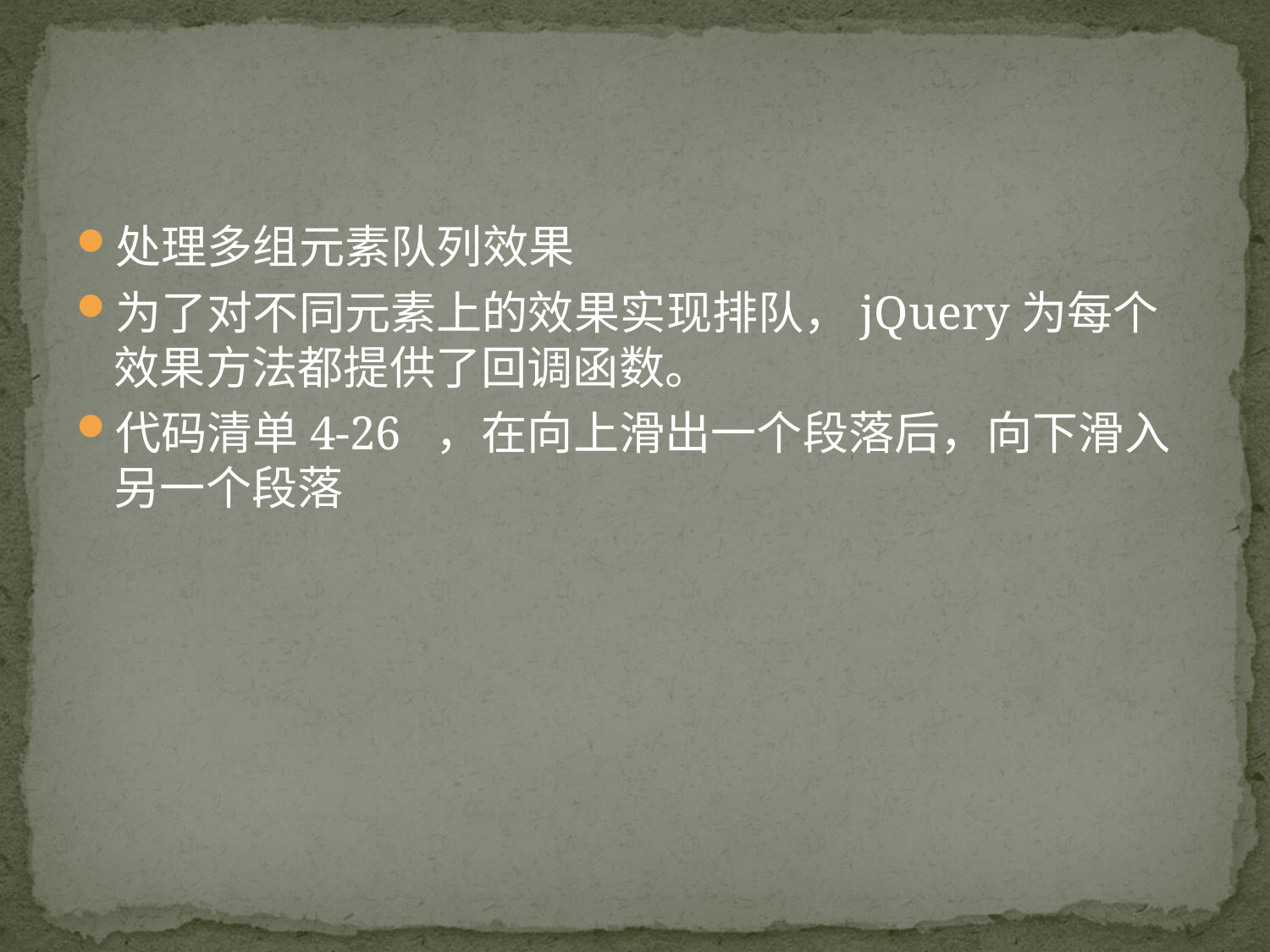

#
处理多组元素队列效果
为了对不同元素上的效果实现排队，jQuery为每个效果方法都提供了回调函数。
代码清单4-26  ，在向上滑出一个段落后，向下滑入另一个段落